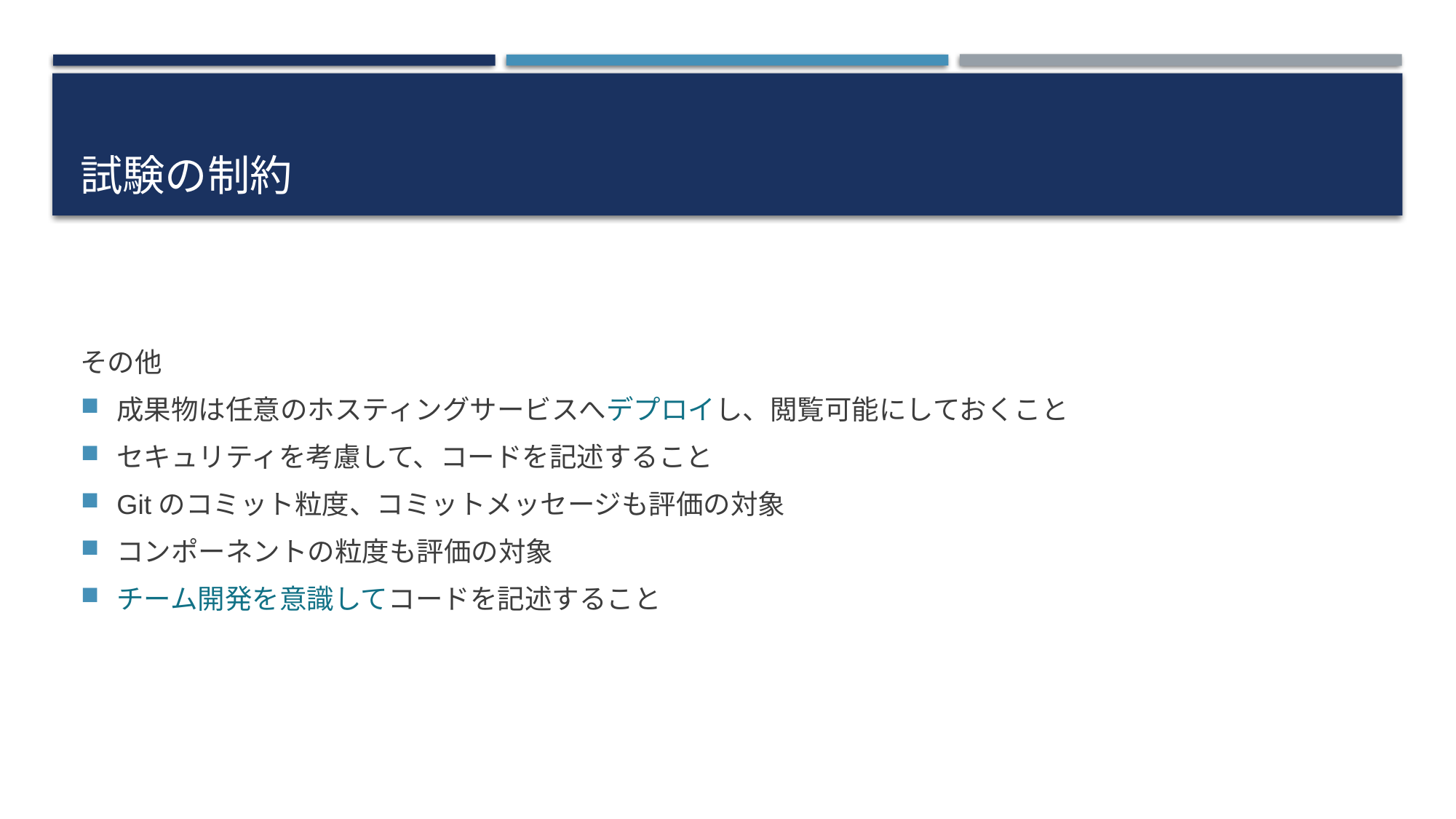

# 試験の制約
その他
成果物は任意のホスティングサービスへデプロイし、閲覧可能にしておくこと
セキュリティを考慮して、コードを記述すること
Gitのコミット粒度、コミットメッセージも評価の対象
コンポーネントの粒度も評価の対象
チーム開発を意識してコードを記述すること